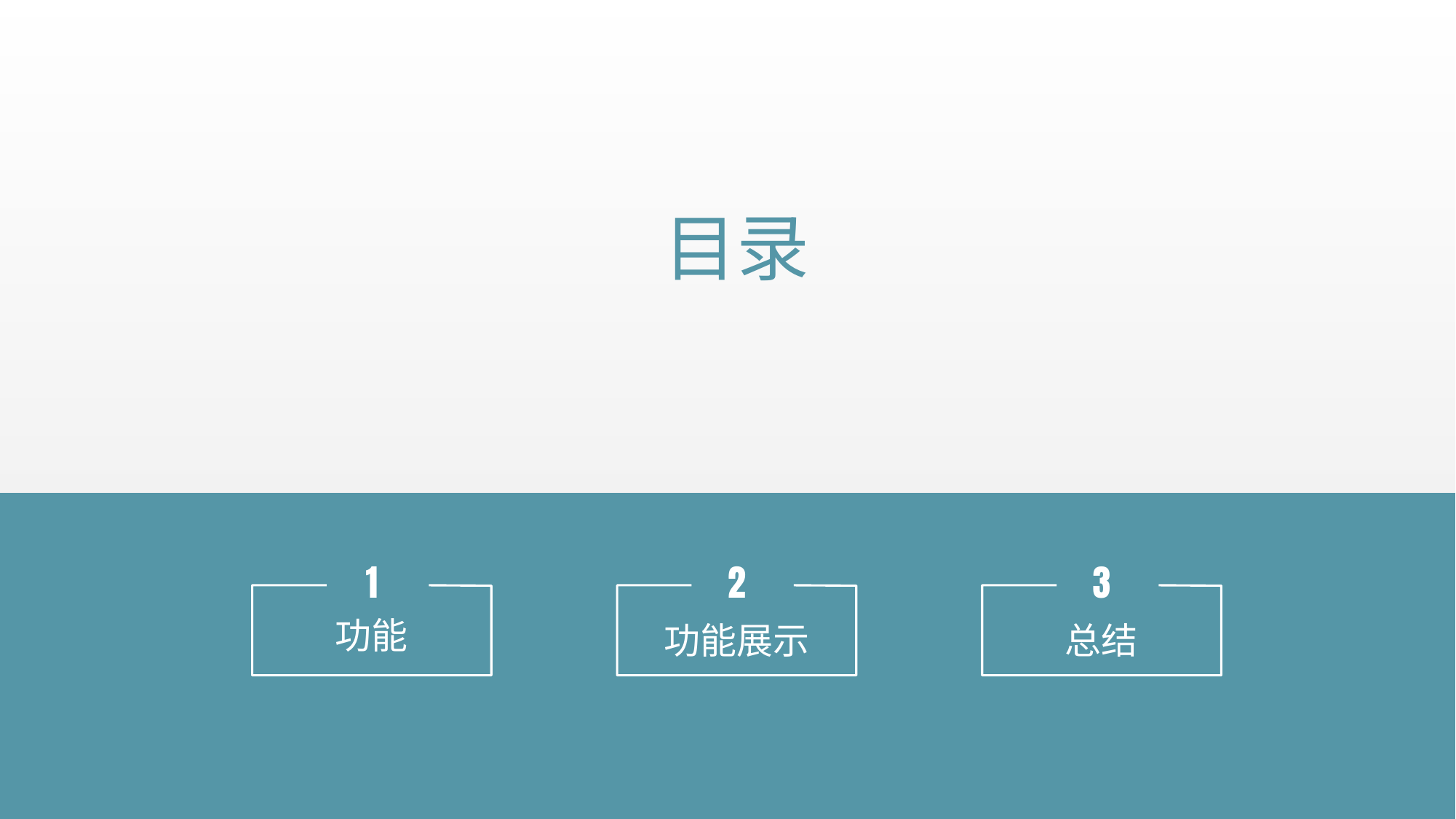

目录
1
2
3

功能
功能展示
总结